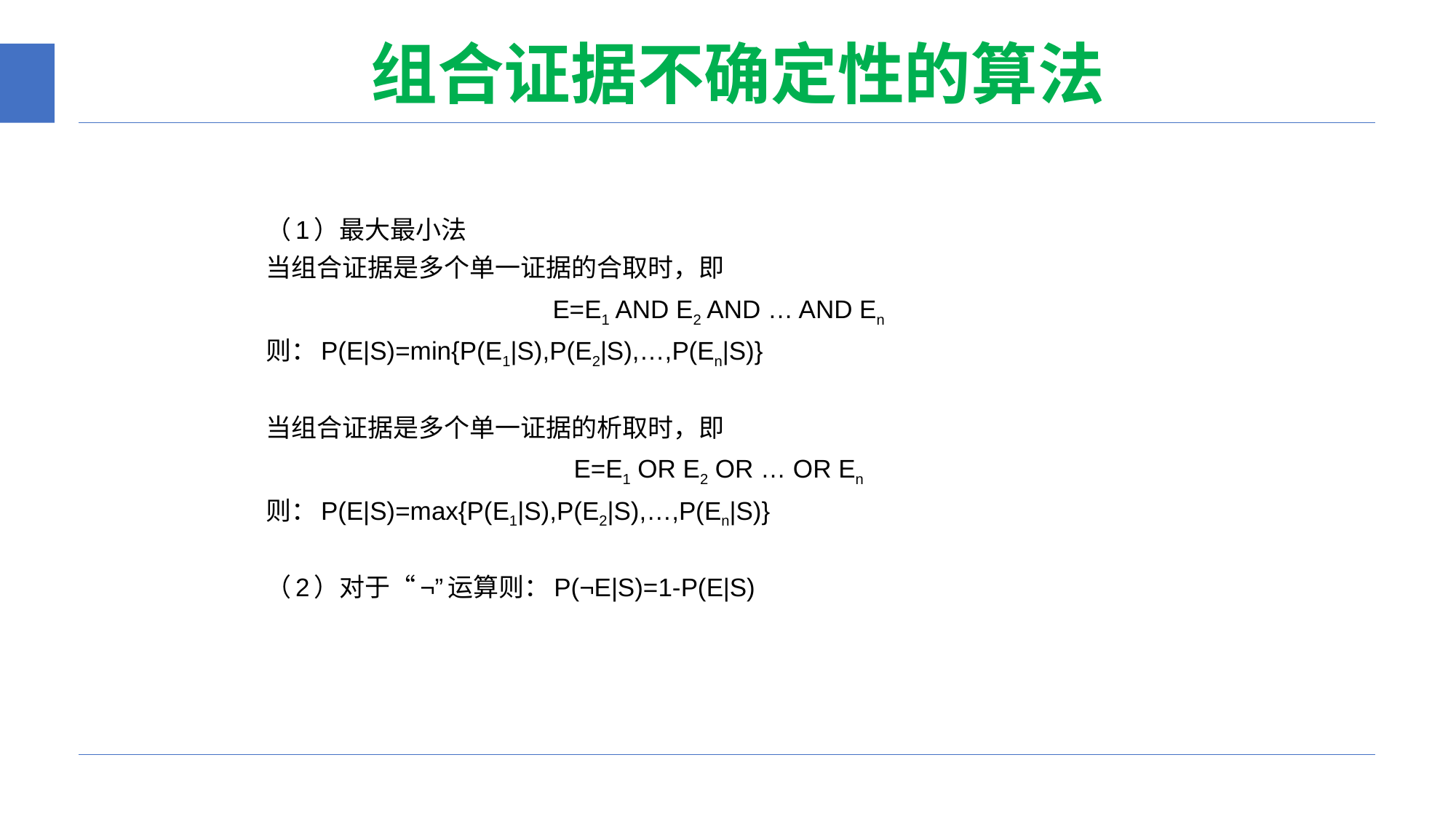

# 组合证据不确定性的算法
（1）最大最小法
当组合证据是多个单一证据的合取时，即
E=E1 AND E2 AND … AND En
则：P(E|S)=min{P(E1|S),P(E2|S),…,P(En|S)}

当组合证据是多个单一证据的析取时，即
E=E1 OR E2 OR … OR En
则：P(E|S)=max{P(E1|S),P(E2|S),…,P(En|S)}

（2）对于“¬”运算则：P(¬E|S)=1-P(E|S)